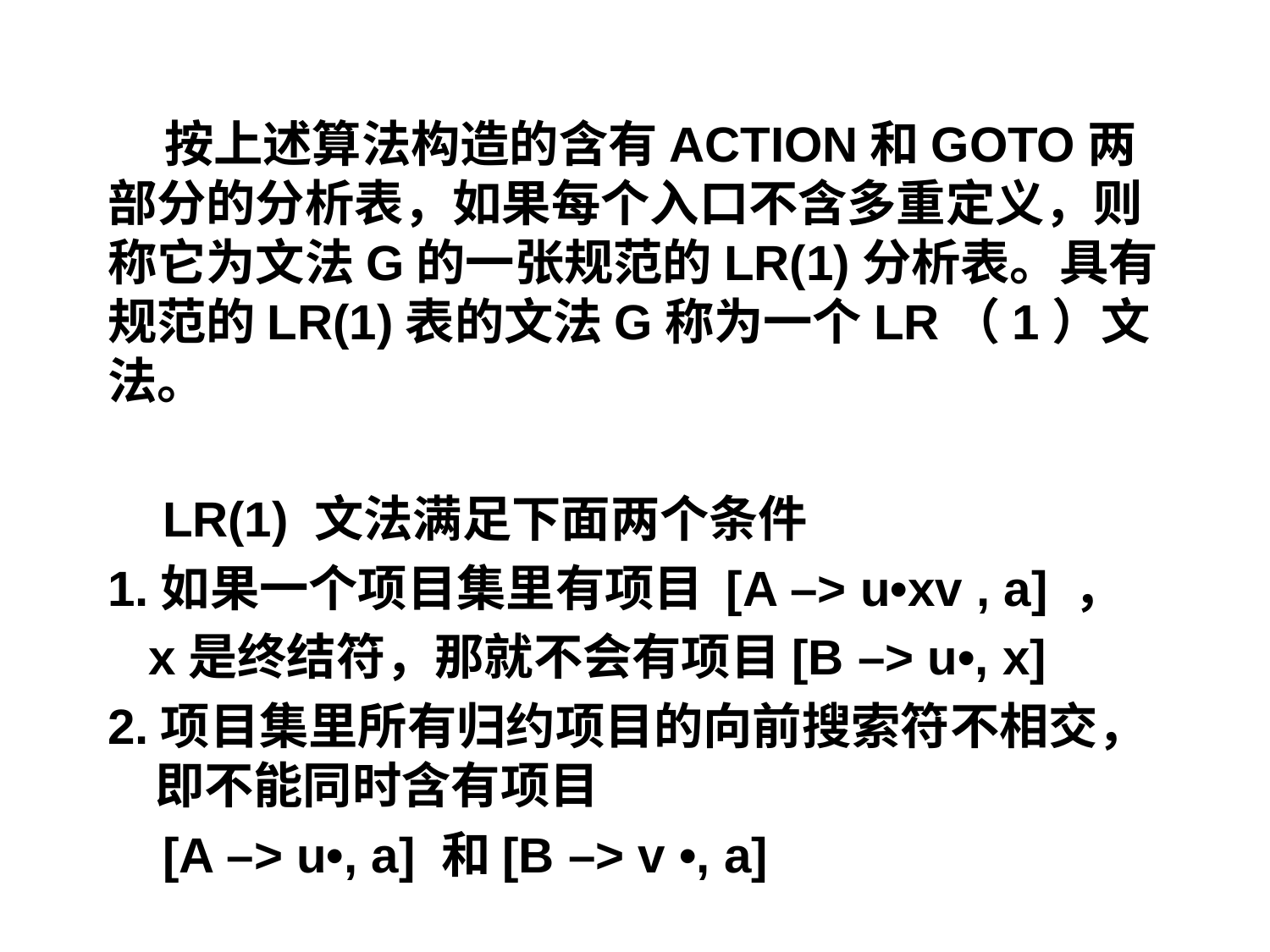

按上述算法构造的含有ACTION和GOTO两部分的分析表，如果每个入口不含多重定义，则称它为文法G的一张规范的LR(1)分析表。具有规范的LR(1)表的文法G称为一个LR（1）文法。

    LR(1) 文法满足下面两个条件
1.如果一个项目集里有项目 [A –> u•xv , a] ，
   x是终结符，那就不会有项目[B –> u•, x]
2.项目集里所有归约项目的向前搜索符不相交，即不能同时含有项目
    [A –> u•, a] 和[B –> v •, a]

98